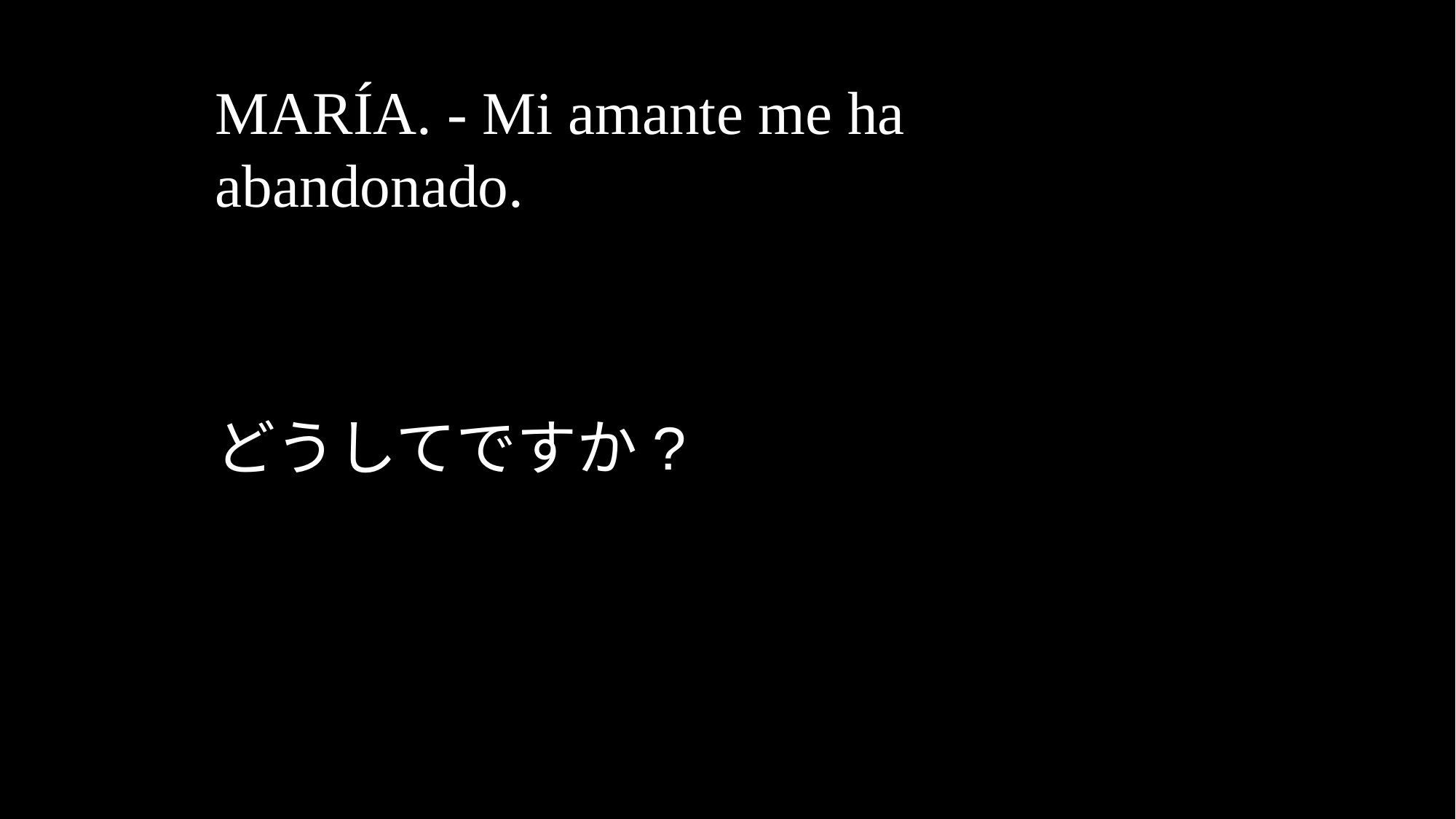

MARÍA. - Mi amante me ha abandonado.

どうしてですか?